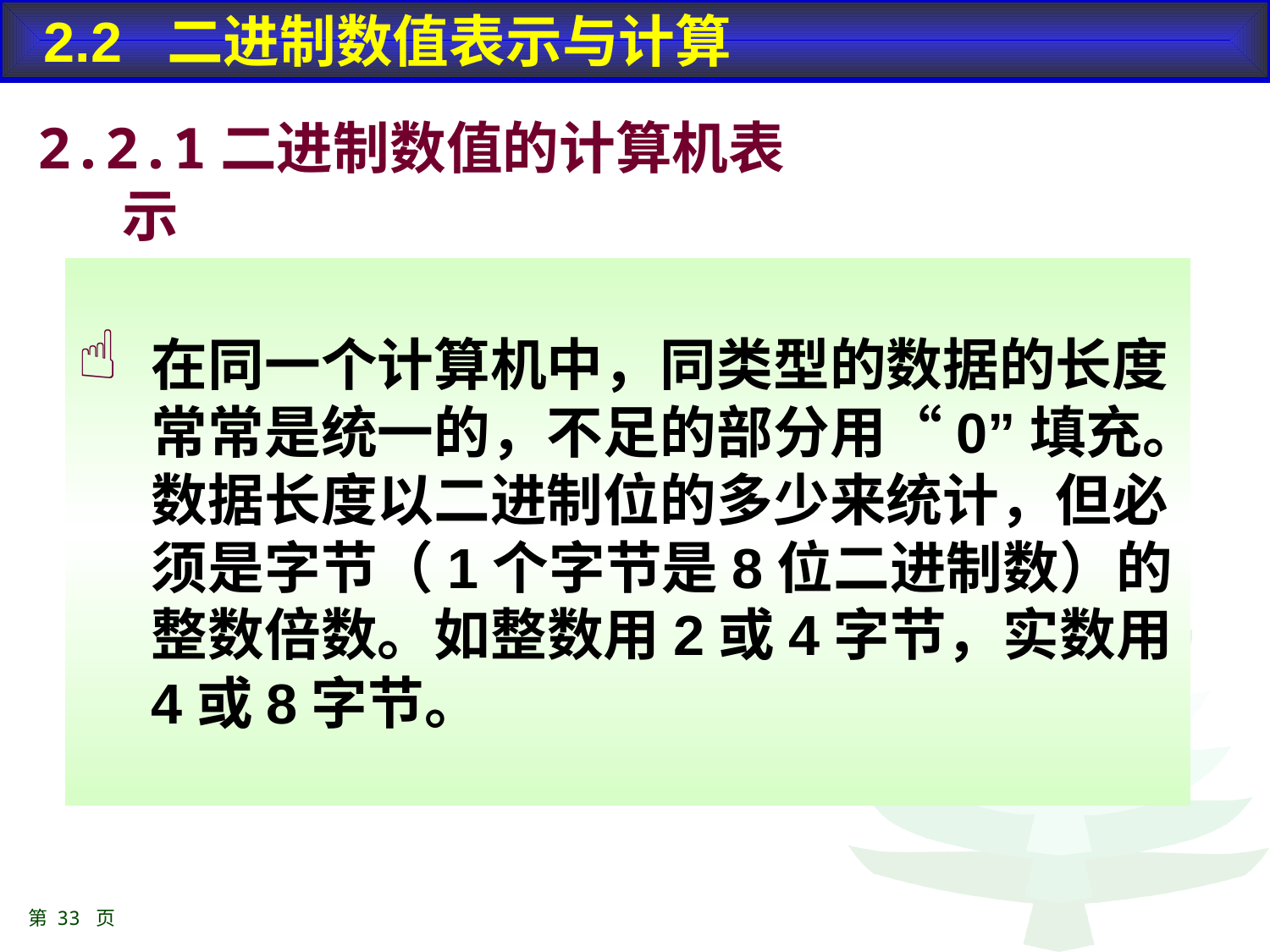

2.2  二进制数值表示与计算
2.2.1二进制数值的计算机表示
在同一个计算机中，同类型的数据的长度常常是统一的，不足的部分用“0”填充。数据长度以二进制位的多少来统计，但必须是字节（1个字节是8位二进制数）的整数倍数。如整数用2或4字节，实数用4或8字节。